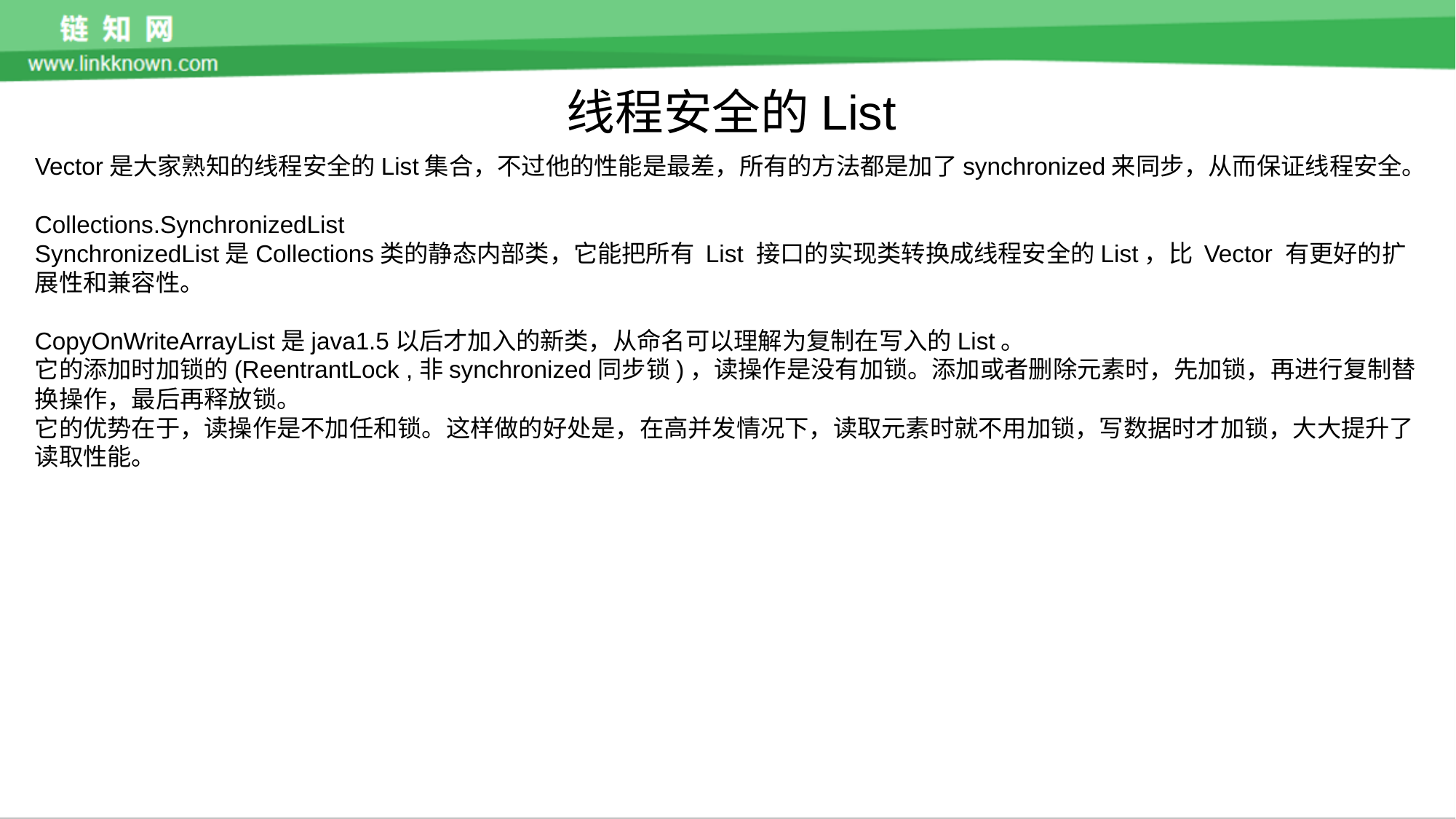

线程安全的List
Vector是大家熟知的线程安全的List集合，不过他的性能是最差，所有的方法都是加了synchronized来同步，从而保证线程安全。

Collections.SynchronizedList
SynchronizedList是Collections类的静态内部类，它能把所有 List 接口的实现类转换成线程安全的List，比 Vector 有更好的扩展性和兼容性。

CopyOnWriteArrayList是java1.5以后才加入的新类，从命名可以理解为复制在写入的List。
它的添加时加锁的(ReentrantLock ,非synchronized同步锁)，读操作是没有加锁。添加或者删除元素时，先加锁，再进行复制替换操作，最后再释放锁。
它的优势在于，读操作是不加任和锁。这样做的好处是，在高并发情况下，读取元素时就不用加锁，写数据时才加锁，大大提升了读取性能。